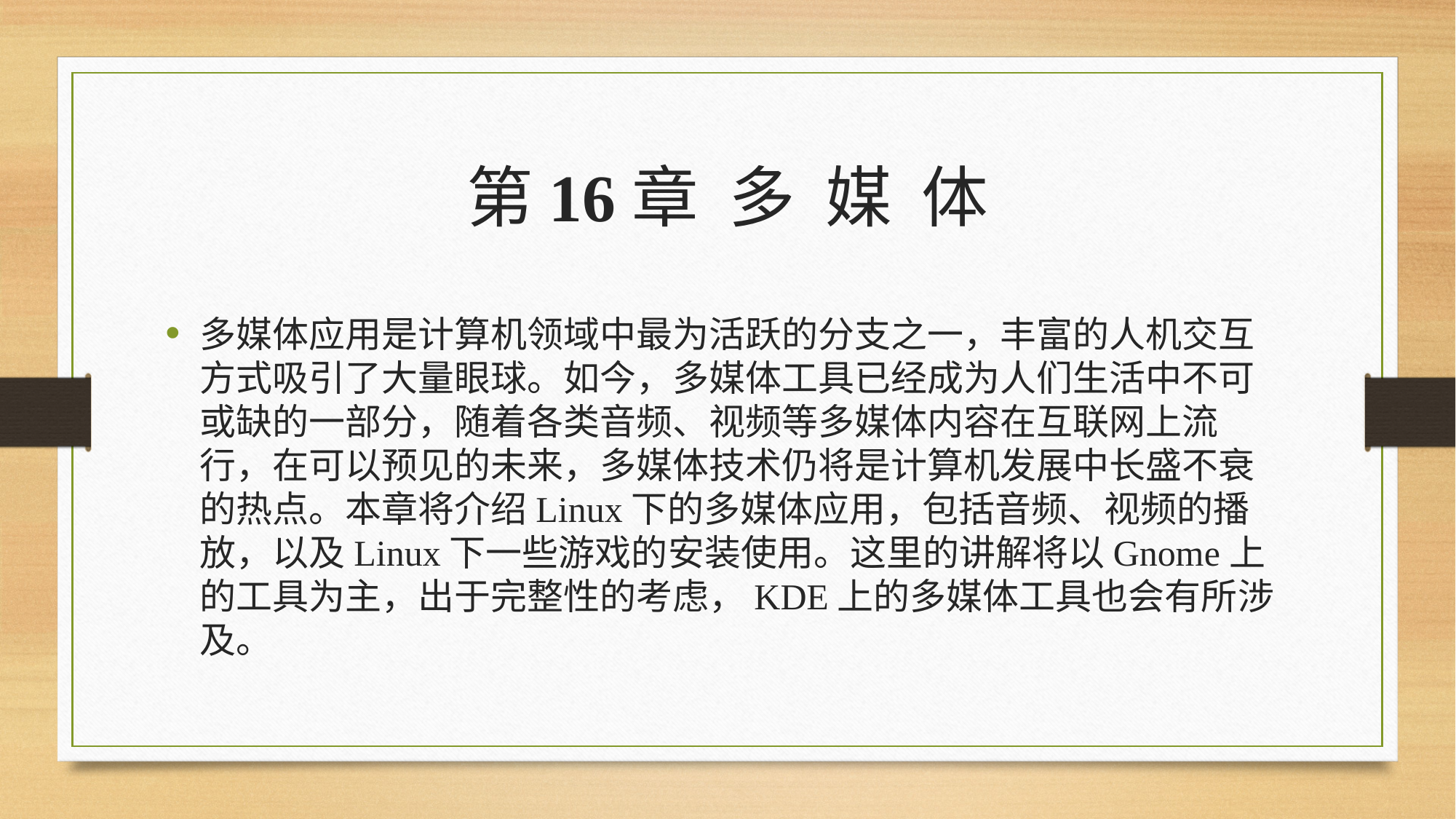

# 第16章  多  媒  体
多媒体应用是计算机领域中最为活跃的分支之一，丰富的人机交互方式吸引了大量眼球。如今，多媒体工具已经成为人们生活中不可或缺的一部分，随着各类音频、视频等多媒体内容在互联网上流行，在可以预见的未来，多媒体技术仍将是计算机发展中长盛不衰的热点。本章将介绍Linux下的多媒体应用，包括音频、视频的播放，以及Linux下一些游戏的安装使用。这里的讲解将以Gnome上的工具为主，出于完整性的考虑，KDE上的多媒体工具也会有所涉及。